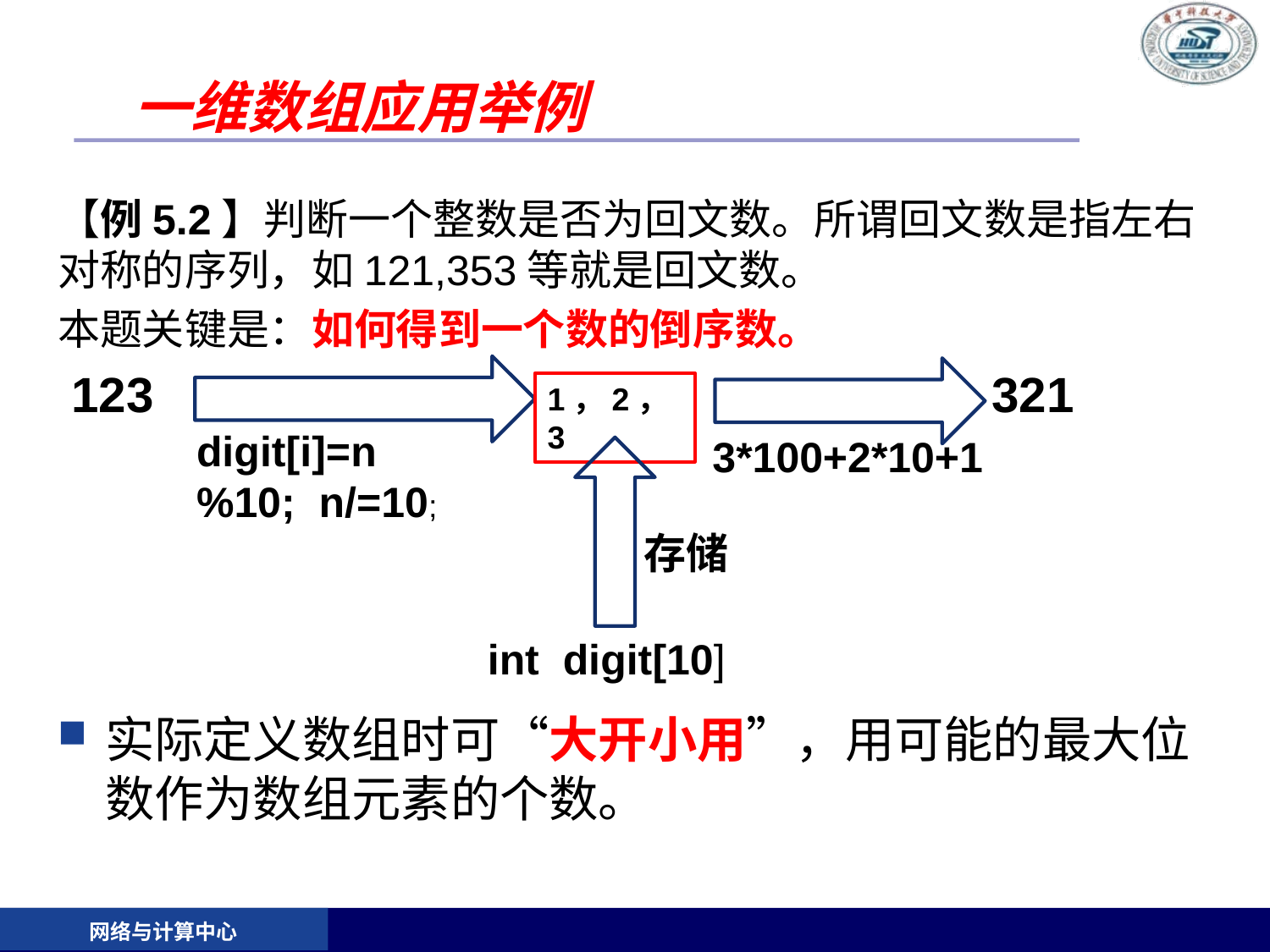

# 一维数组应用举例
【例5.2】判断一个整数是否为回文数。所谓回文数是指左右对称的序列，如121,353等就是回文数。
本题关键是：如何得到一个数的倒序数。
 123                                                             321

实际定义数组时可“大开小用”，用可能的最大位数作为数组元素的个数。

1，2，3
digit[i]=n%10;  n/=10;
3*100+2*10+1

存储
int  digit[10]

网络与计算中心